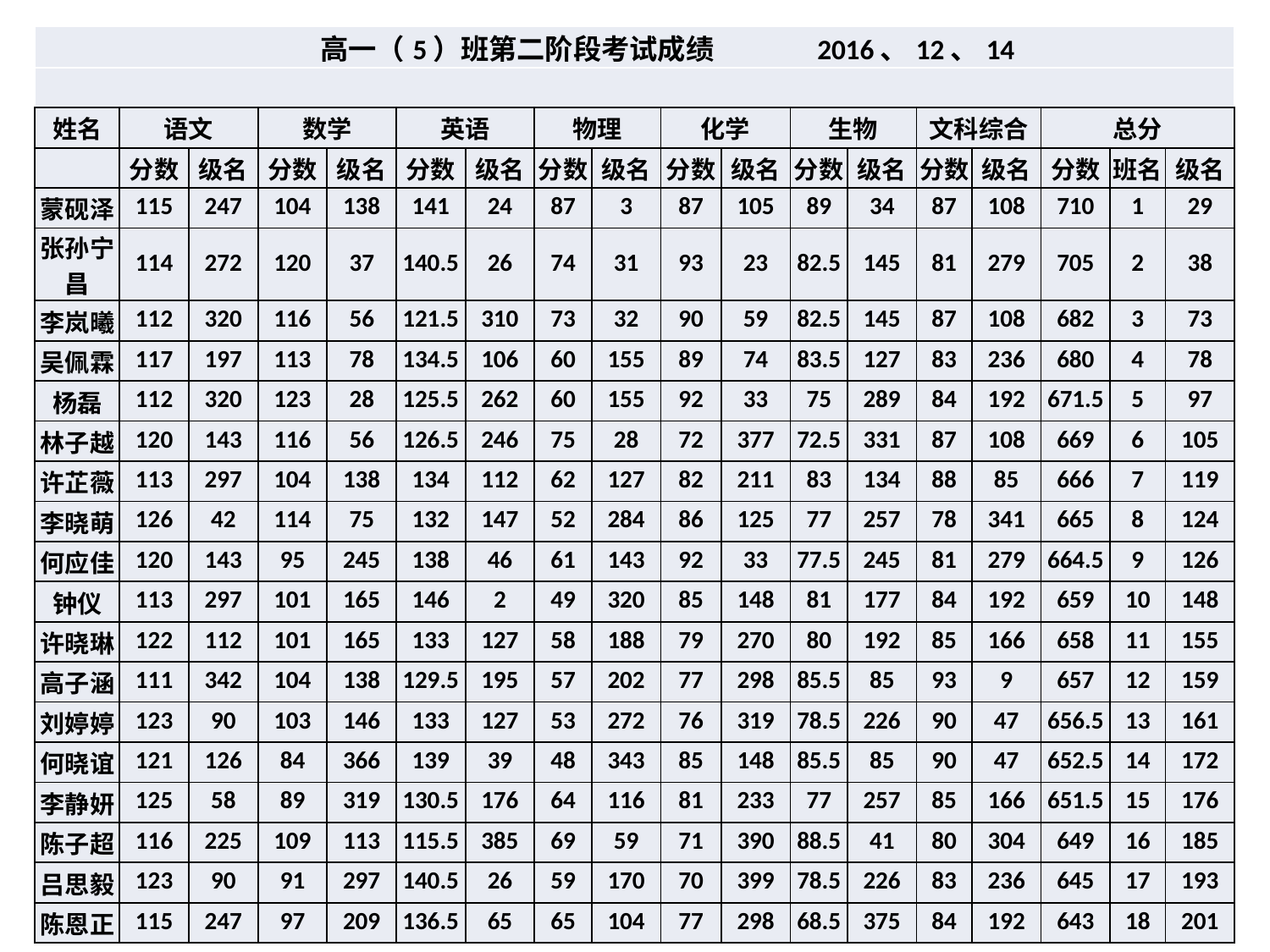

| 高一（5）班第二阶段考试成绩 2016、12、14 |  |  |  |  |  |  |  |  |  |  |  |  |  |  |  |  |  |
| --- | --- | --- | --- | --- | --- | --- | --- | --- | --- | --- | --- | --- | --- | --- | --- | --- | --- |
|  |  |  |  |  |  |  |  |  |  |  |  |  |  |  |  |  |  |
| 姓名 | 语文 |  | 数学 |  | 英语 |  | 物理 |  | 化学 |  | 生物 |  | 文科综合 |  | 总分 |  |  |
|  | 分数 | 级名 | 分数 | 级名 | 分数 | 级名 | 分数 | 级名 | 分数 | 级名 | 分数 | 级名 | 分数 | 级名 | 分数 | 班名 | 级名 |
| 蒙砚泽 | 115 | 247 | 104 | 138 | 141 | 24 | 87 | 3 | 87 | 105 | 89 | 34 | 87 | 108 | 710 | 1 | 29 |
| 张孙宁昌 | 114 | 272 | 120 | 37 | 140.5 | 26 | 74 | 31 | 93 | 23 | 82.5 | 145 | 81 | 279 | 705 | 2 | 38 |
| 李岚曦 | 112 | 320 | 116 | 56 | 121.5 | 310 | 73 | 32 | 90 | 59 | 82.5 | 145 | 87 | 108 | 682 | 3 | 73 |
| 吴佩霖 | 117 | 197 | 113 | 78 | 134.5 | 106 | 60 | 155 | 89 | 74 | 83.5 | 127 | 83 | 236 | 680 | 4 | 78 |
| 杨磊 | 112 | 320 | 123 | 28 | 125.5 | 262 | 60 | 155 | 92 | 33 | 75 | 289 | 84 | 192 | 671.5 | 5 | 97 |
| 林子越 | 120 | 143 | 116 | 56 | 126.5 | 246 | 75 | 28 | 72 | 377 | 72.5 | 331 | 87 | 108 | 669 | 6 | 105 |
| 许芷薇 | 113 | 297 | 104 | 138 | 134 | 112 | 62 | 127 | 82 | 211 | 83 | 134 | 88 | 85 | 666 | 7 | 119 |
| 李晓萌 | 126 | 42 | 114 | 75 | 132 | 147 | 52 | 284 | 86 | 125 | 77 | 257 | 78 | 341 | 665 | 8 | 124 |
| 何应佳 | 120 | 143 | 95 | 245 | 138 | 46 | 61 | 143 | 92 | 33 | 77.5 | 245 | 81 | 279 | 664.5 | 9 | 126 |
| 钟仪 | 113 | 297 | 101 | 165 | 146 | 2 | 49 | 320 | 85 | 148 | 81 | 177 | 84 | 192 | 659 | 10 | 148 |
| 许晓琳 | 122 | 112 | 101 | 165 | 133 | 127 | 58 | 188 | 79 | 270 | 80 | 192 | 85 | 166 | 658 | 11 | 155 |
| 高子涵 | 111 | 342 | 104 | 138 | 129.5 | 195 | 57 | 202 | 77 | 298 | 85.5 | 85 | 93 | 9 | 657 | 12 | 159 |
| 刘婷婷 | 123 | 90 | 103 | 146 | 133 | 127 | 53 | 272 | 76 | 319 | 78.5 | 226 | 90 | 47 | 656.5 | 13 | 161 |
| 何晓谊 | 121 | 126 | 84 | 366 | 139 | 39 | 48 | 343 | 85 | 148 | 85.5 | 85 | 90 | 47 | 652.5 | 14 | 172 |
| 李静妍 | 125 | 58 | 89 | 319 | 130.5 | 176 | 64 | 116 | 81 | 233 | 77 | 257 | 85 | 166 | 651.5 | 15 | 176 |
| 陈子超 | 116 | 225 | 109 | 113 | 115.5 | 385 | 69 | 59 | 71 | 390 | 88.5 | 41 | 80 | 304 | 649 | 16 | 185 |
| 吕思毅 | 123 | 90 | 91 | 297 | 140.5 | 26 | 59 | 170 | 70 | 399 | 78.5 | 226 | 83 | 236 | 645 | 17 | 193 |
| 陈恩正 | 115 | 247 | 97 | 209 | 136.5 | 65 | 65 | 104 | 77 | 298 | 68.5 | 375 | 84 | 192 | 643 | 18 | 201 |